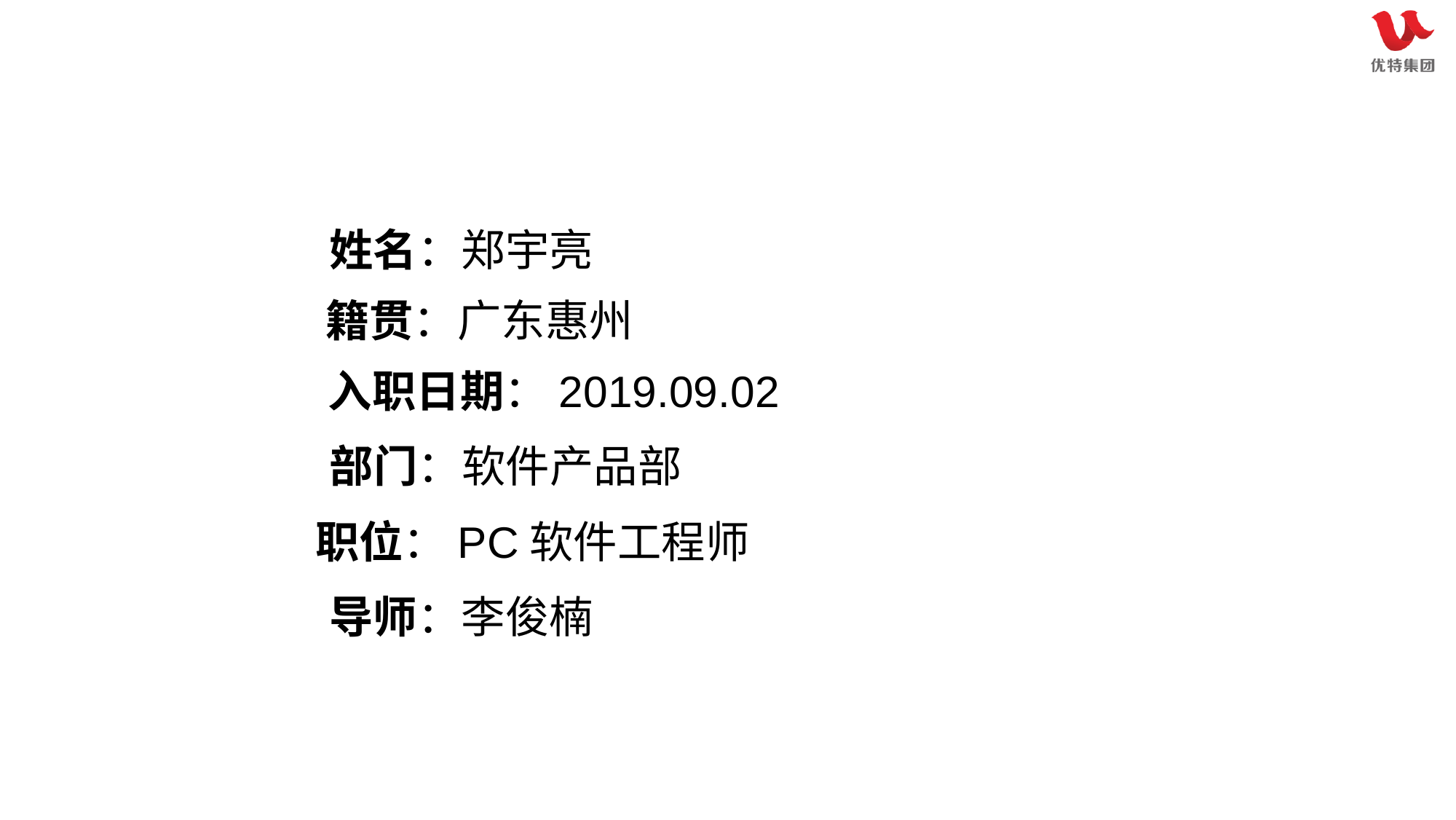

姓名：郑宇亮
籍贯：广东惠州
入职日期：2019.09.02
部门：软件产品部
职位：PC软件工程师
导师：李俊楠